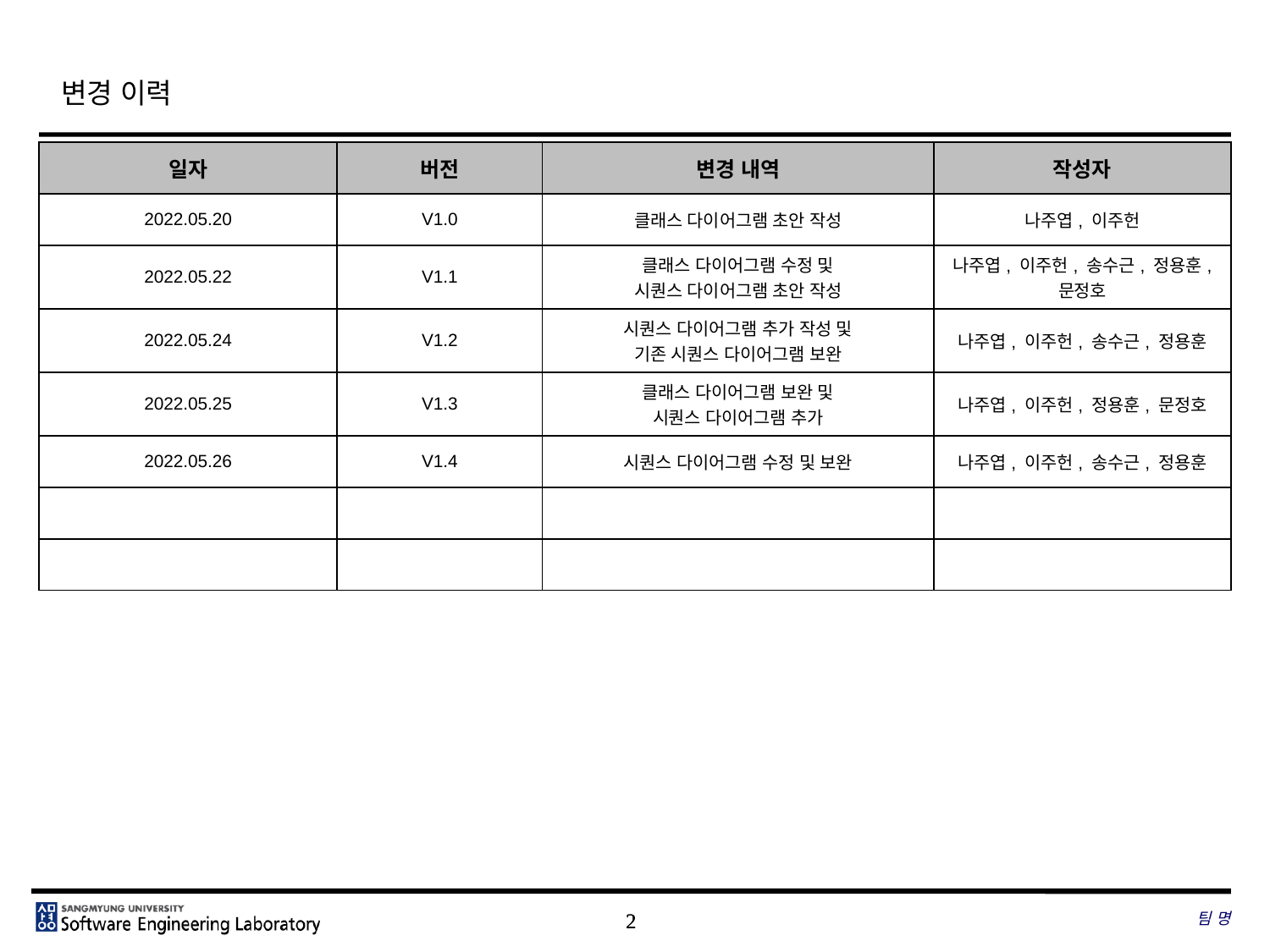

# 변경 이력
| 일자 | 버전 | 변경 내역 | 작성자 |
| --- | --- | --- | --- |
| 2022.05.20 | V1.0 | 클래스 다이어그램 초안 작성 | 나주엽, 이주헌 |
| 2022.05.22 | V1.1 | 클래스 다이어그램 수정 및 시퀀스 다이어그램 초안 작성 | 나주엽, 이주헌, 송수근, 정용훈, 문정호 |
| 2022.05.24 | V1.2 | 시퀀스 다이어그램 추가 작성 및 기존 시퀀스 다이어그램 보완 | 나주엽, 이주헌, 송수근, 정용훈 |
| 2022.05.25 | V1.3 | 클래스 다이어그램 보완 및 시퀀스 다이어그램 추가 | 나주엽, 이주헌, 정용훈, 문정호 |
| 2022.05.26 | V1.4 | 시퀀스 다이어그램 수정 및 보완 | 나주엽, 이주헌, 송수근, 정용훈 |
|  |  |  |  |
|  |  |  |  |
팀 명